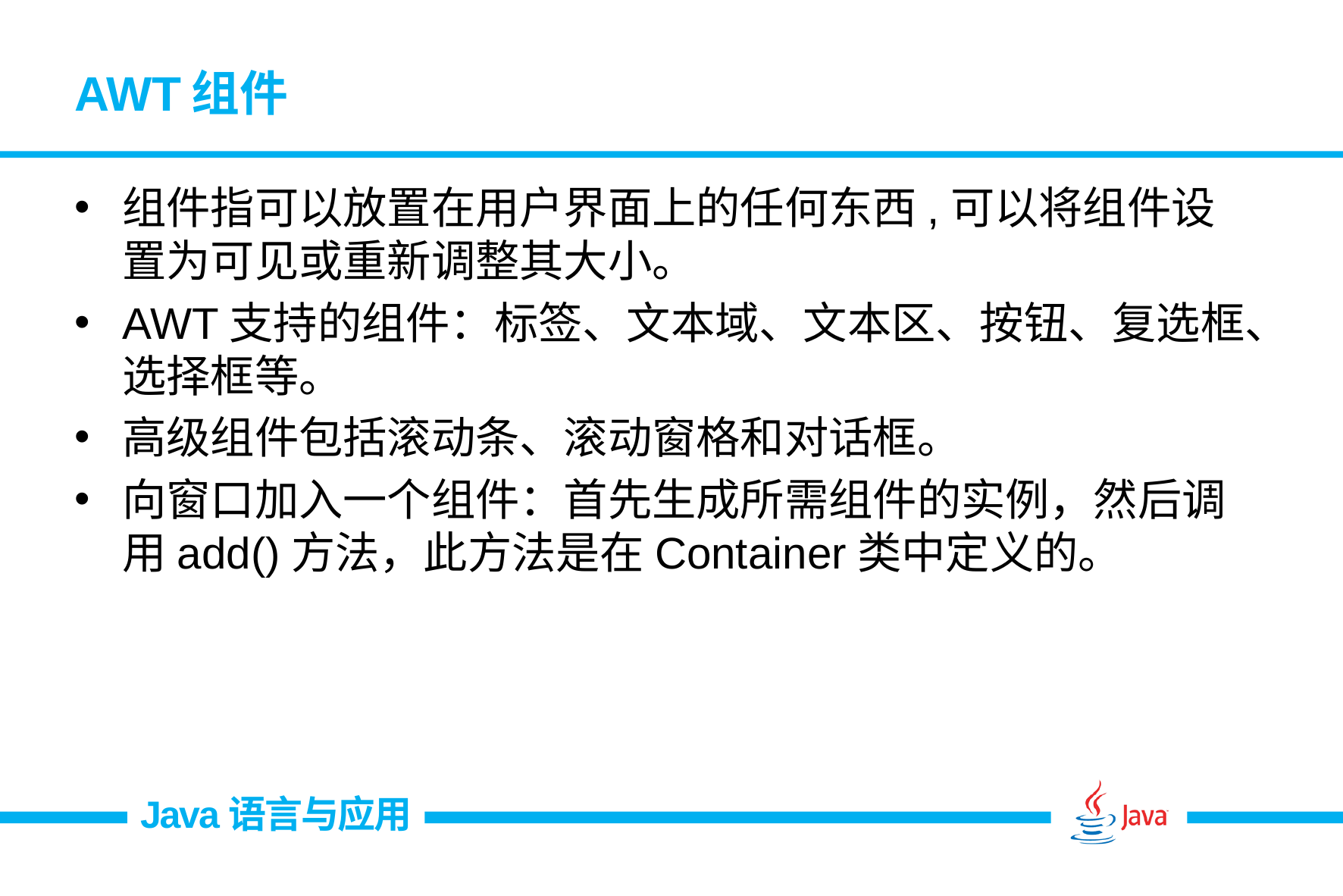

# AWT组件
组件指可以放置在用户界面上的任何东西,可以将组件设置为可见或重新调整其大小。
AWT支持的组件：标签、文本域、文本区、按钮、复选框、选择框等。
高级组件包括滚动条、滚动窗格和对话框。
向窗口加入一个组件：首先生成所需组件的实例，然后调用add()方法，此方法是在Container类中定义的。